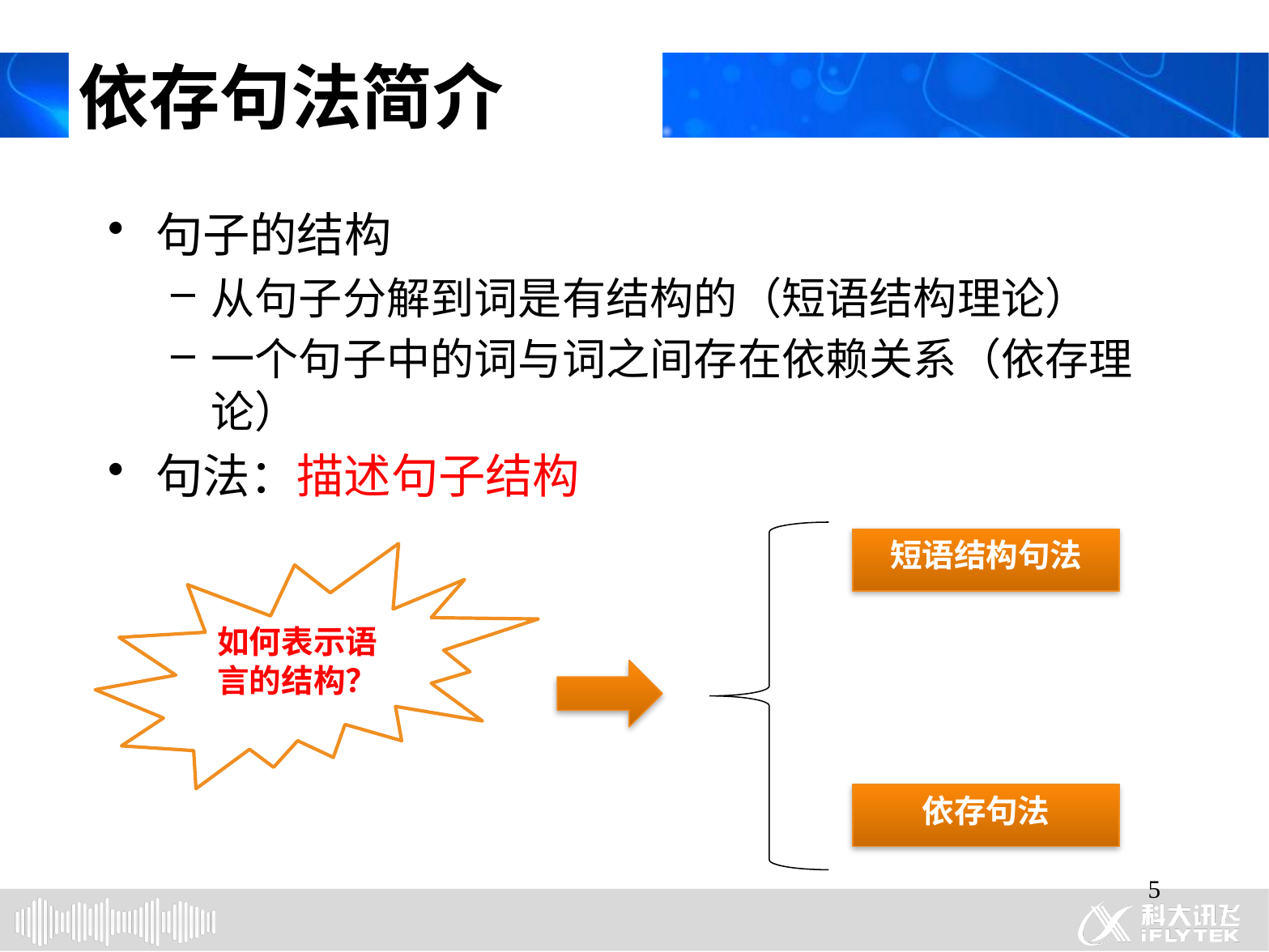

# 依存句法简介
句子的结构
从句子分解到词是有结构的（短语结构理论）
一个句子中的词与词之间存在依赖关系（依存理论）
句法：描述句子结构

短语结构句法
如何表示语言的结构？

依存句法
5